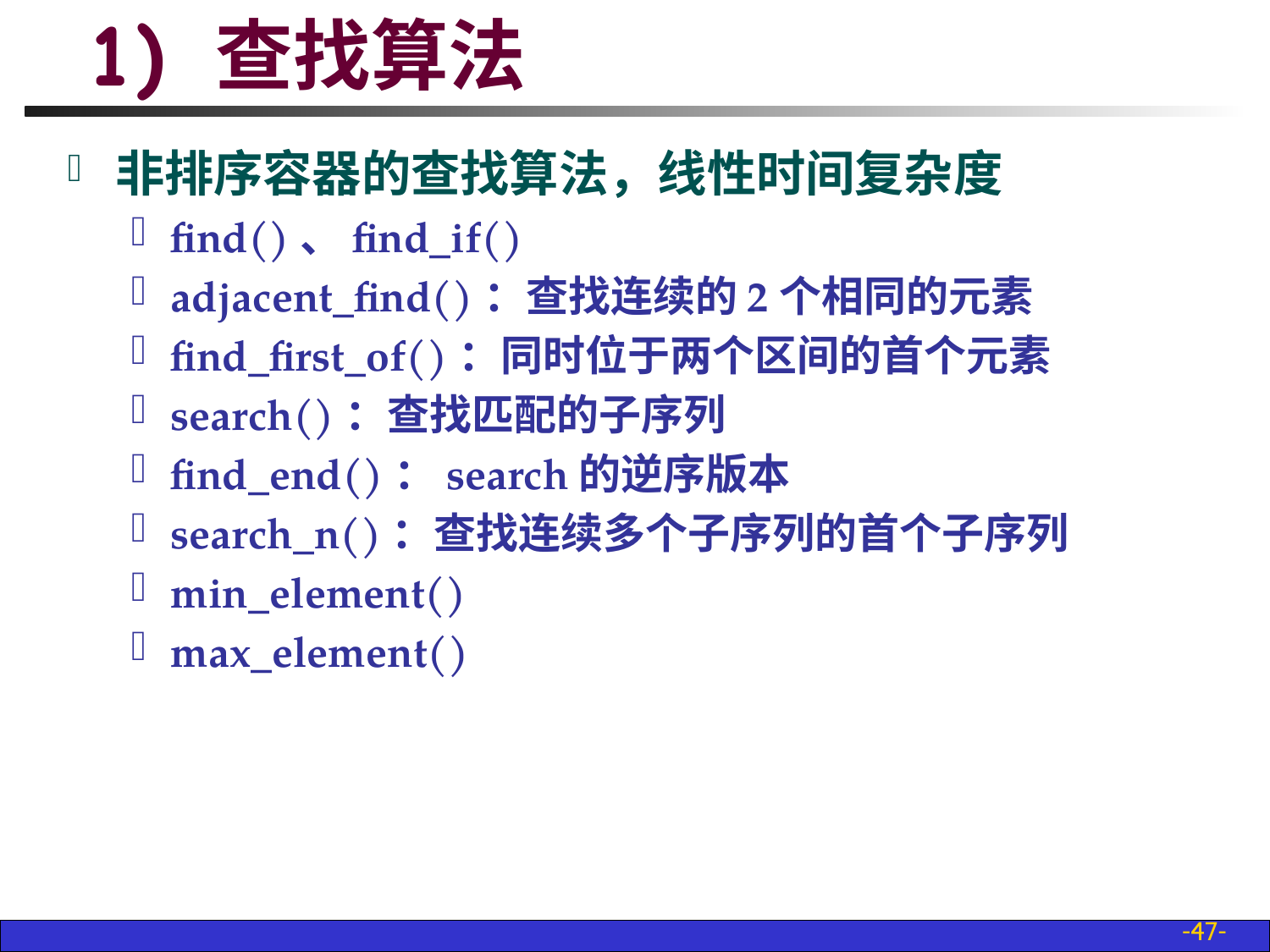

# 1) 查找算法
非排序容器的查找算法，线性时间复杂度
find()、find_if()
adjacent_find()：查找连续的2个相同的元素
find_first_of()：同时位于两个区间的首个元素
search()：查找匹配的子序列
find_end()：search的逆序版本
search_n()：查找连续多个子序列的首个子序列
min_element()
max_element()

-47-